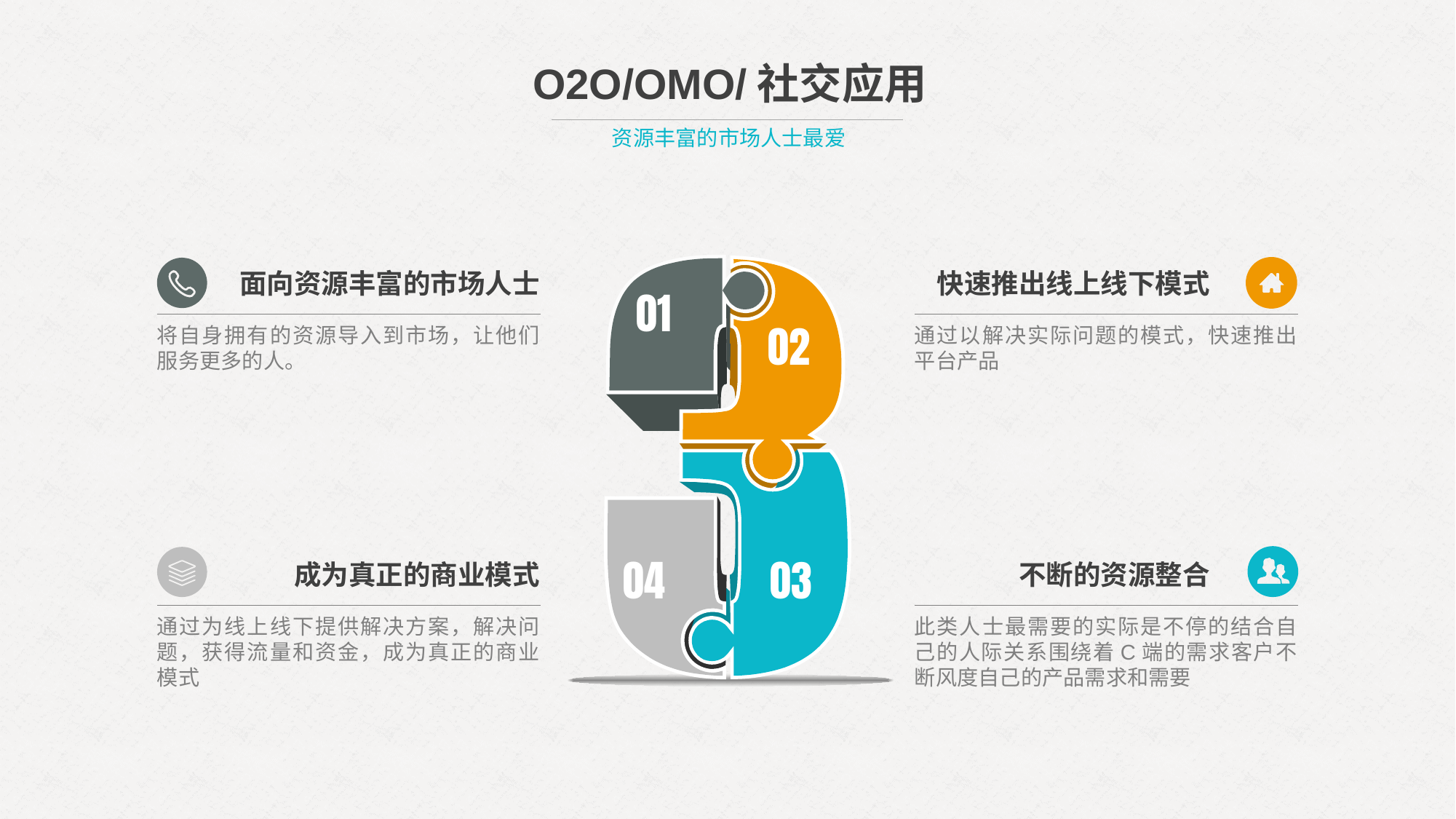

O2O/OMO/社交应用
资源丰富的市场人士最爱

面向资源丰富的市场人士
快速推出线上线下模式
01
将自身拥有的资源导入到市场，让他们服务更多的人。
通过以解决实际问题的模式，快速推出平台产品
02

04
03
成为真正的商业模式
不断的资源整合
通过为线上线下提供解决方案，解决问题，获得流量和资金，成为真正的商业模式
此类人士最需要的实际是不停的结合自己的人际关系围绕着C端的需求客户不断风度自己的产品需求和需要